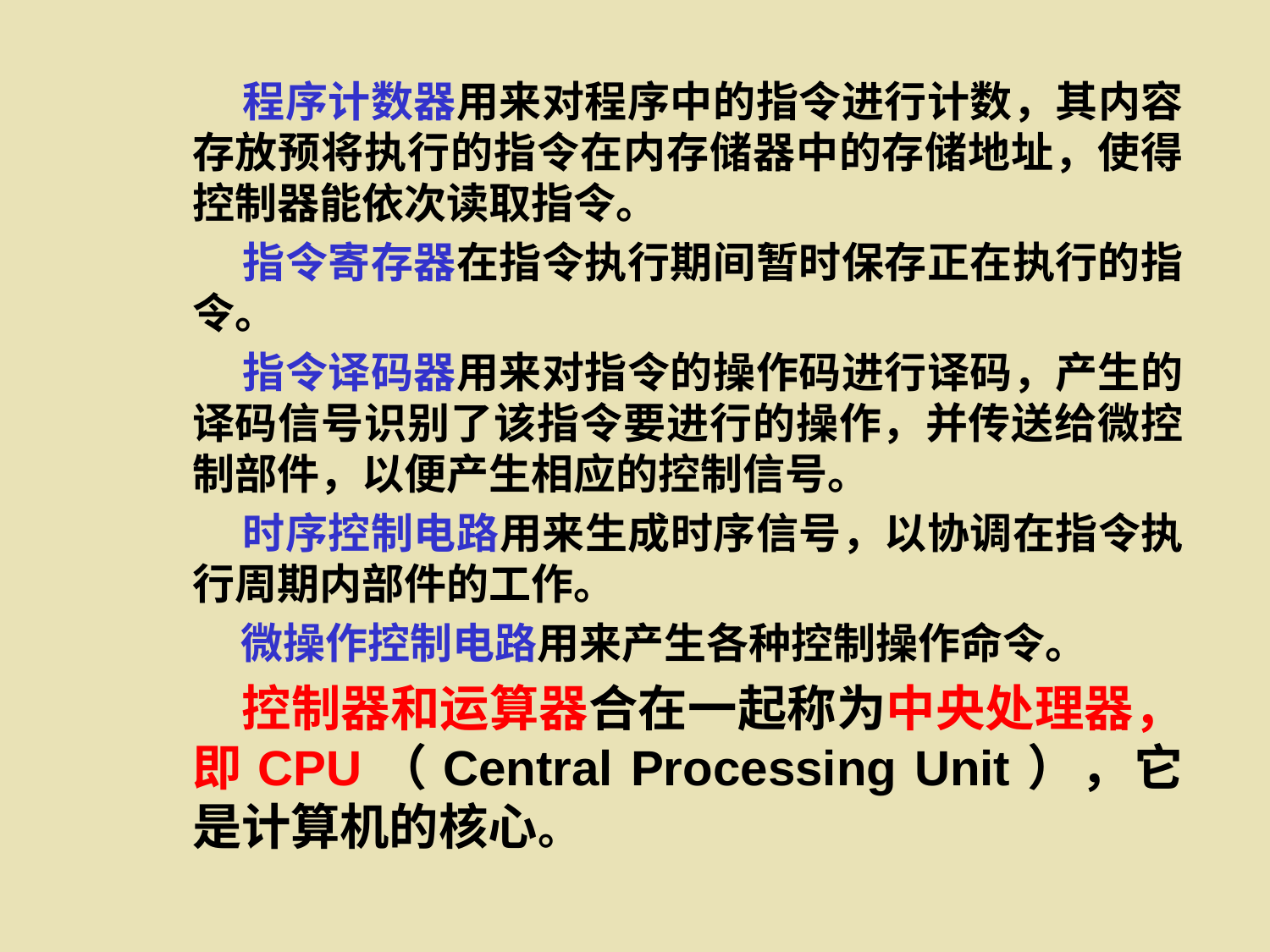

程序计数器用来对程序中的指令进行计数，其内容存放预将执行的指令在内存储器中的存储地址，使得控制器能依次读取指令。
    指令寄存器在指令执行期间暂时保存正在执行的指令。
    指令译码器用来对指令的操作码进行译码，产生的译码信号识别了该指令要进行的操作，并传送给微控制部件，以便产生相应的控制信号。
    时序控制电路用来生成时序信号，以协调在指令执行周期内部件的工作。
    微操作控制电路用来产生各种控制操作命令。
    控制器和运算器合在一起称为中央处理器，即CPU（Central Processing Unit），它是计算机的核心。